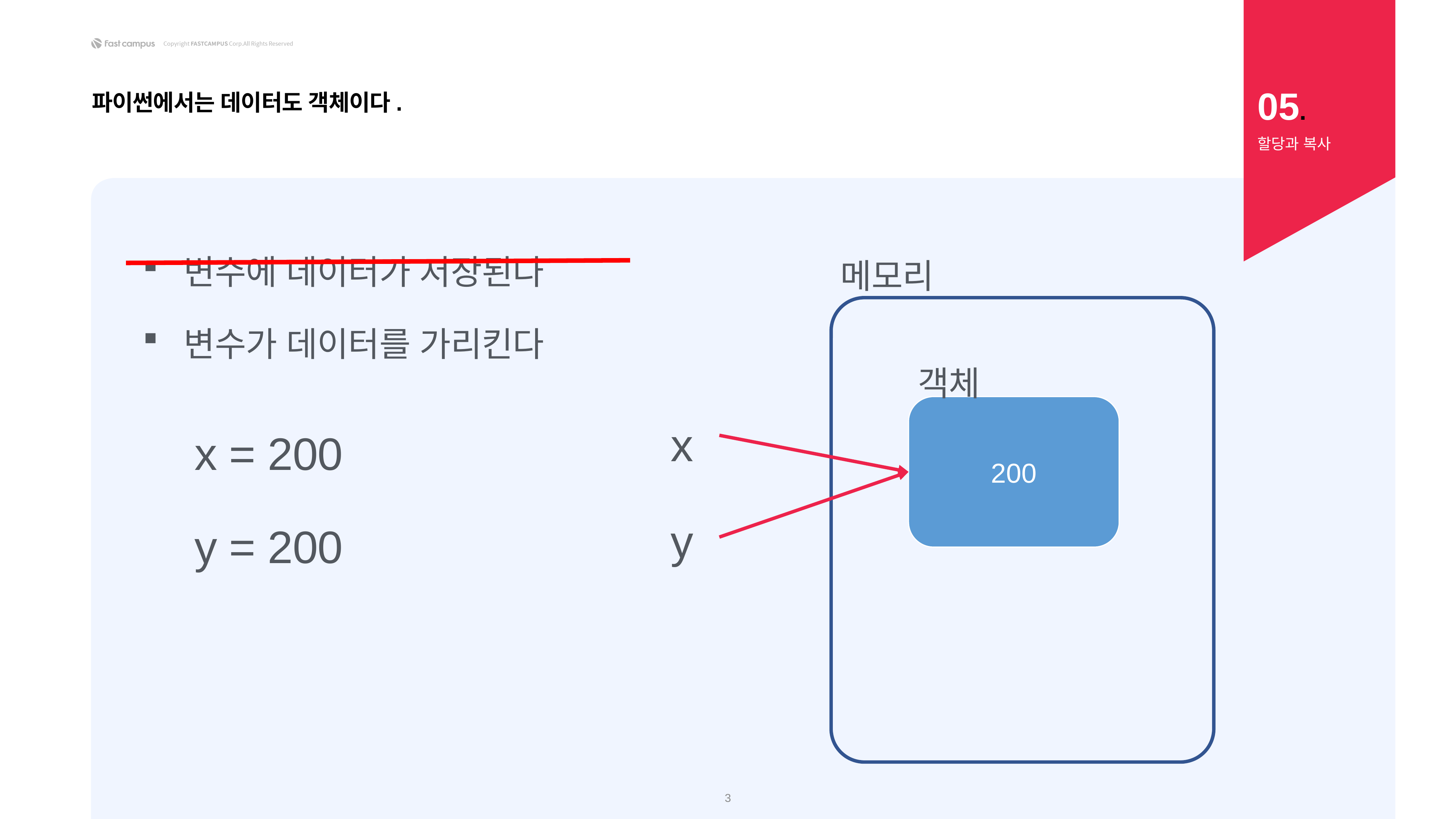

05.
파이썬에서는 데이터도 객체이다.
할당과 복사
변수에 데이터가 저장된다

메모리

변수가 데이터를 가리킨다
객체
x
x = 200
y = 200
200
y
3